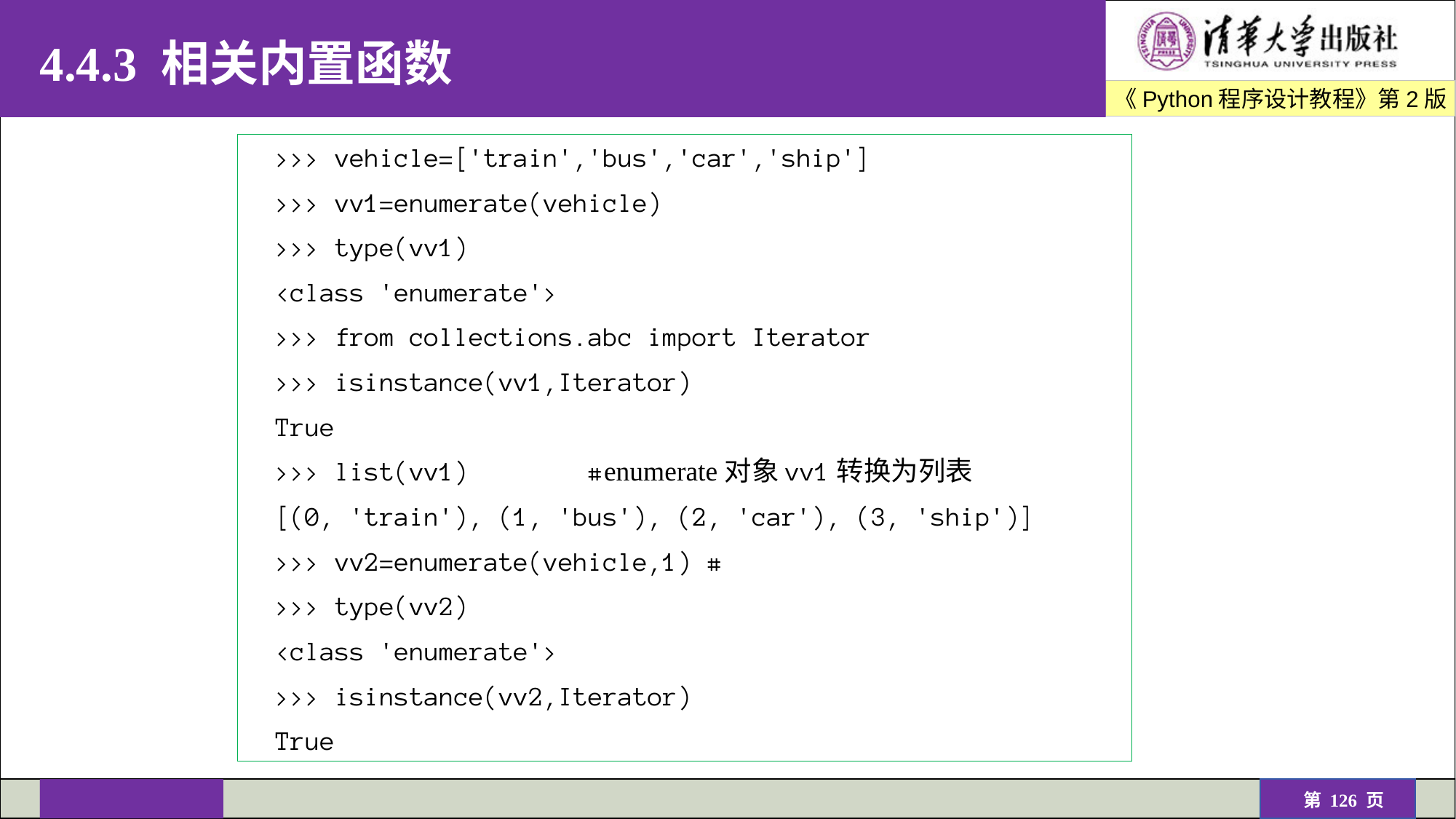

# 4.4.3 相关内置函数
>>> vehicle=['train','bus','car','ship']
>>> vv1=enumerate(vehicle)
>>> type(vv1)
<class 'enumerate'>
>>> from collections.abc import Iterator
>>> isinstance(vv1,Iterator)
True
>>> list(vv1)        #enumerate对象vv1转换为列表
[(0, 'train'), (1, 'bus'), (2, 'car'), (3, 'ship')]
>>> vv2=enumerate(vehicle,1) #
>>> type(vv2)
<class 'enumerate'>
>>> isinstance(vv2,Iterator)
True